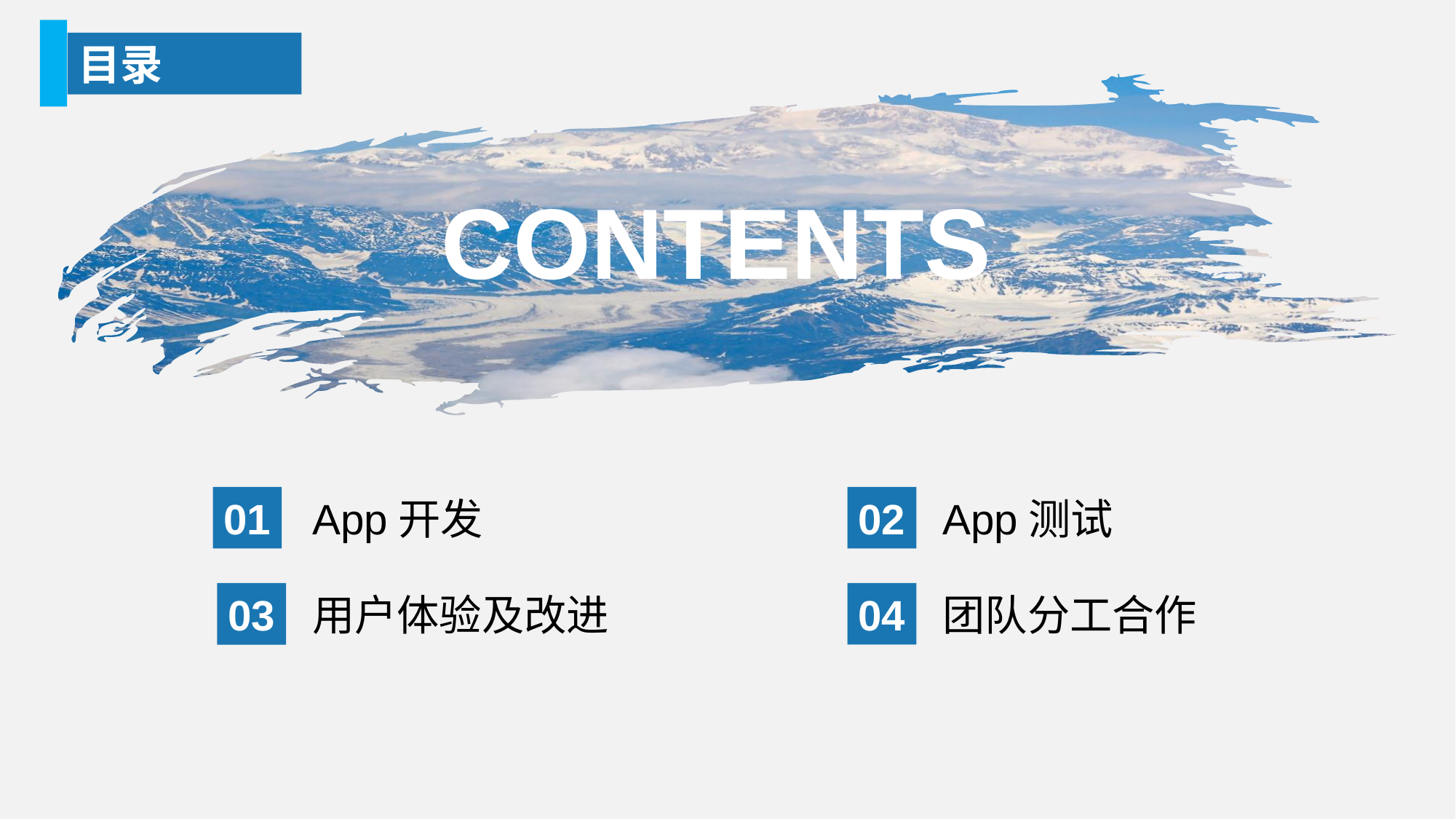

目录

CONTENTS
01
App开发
02
App测试
04
团队分工合作
03
用户体验及改进